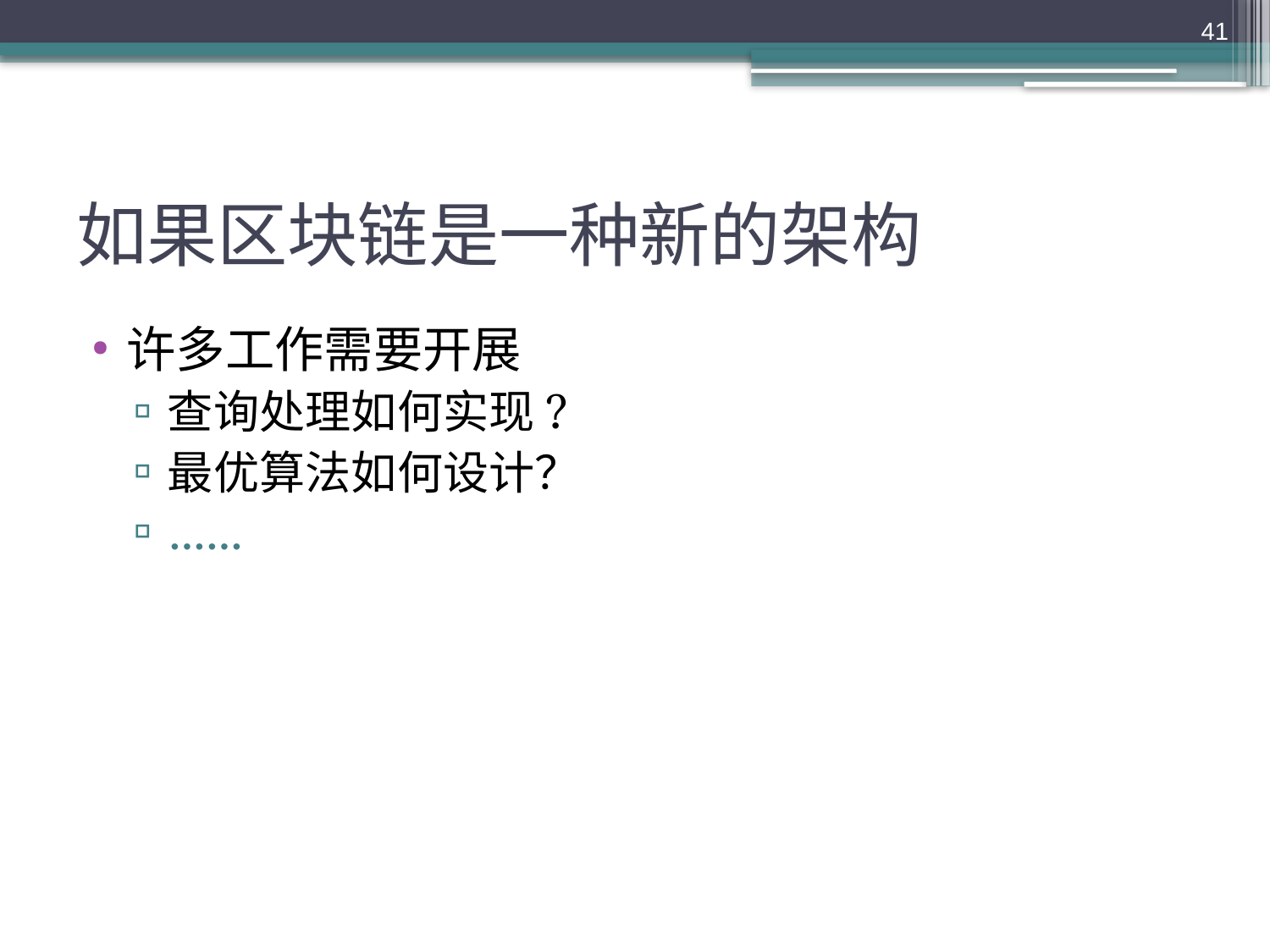

41

# 如果区块链是一种新的架构
许多工作需要开展
查询处理如何实现?
最优算法如何设计？
……